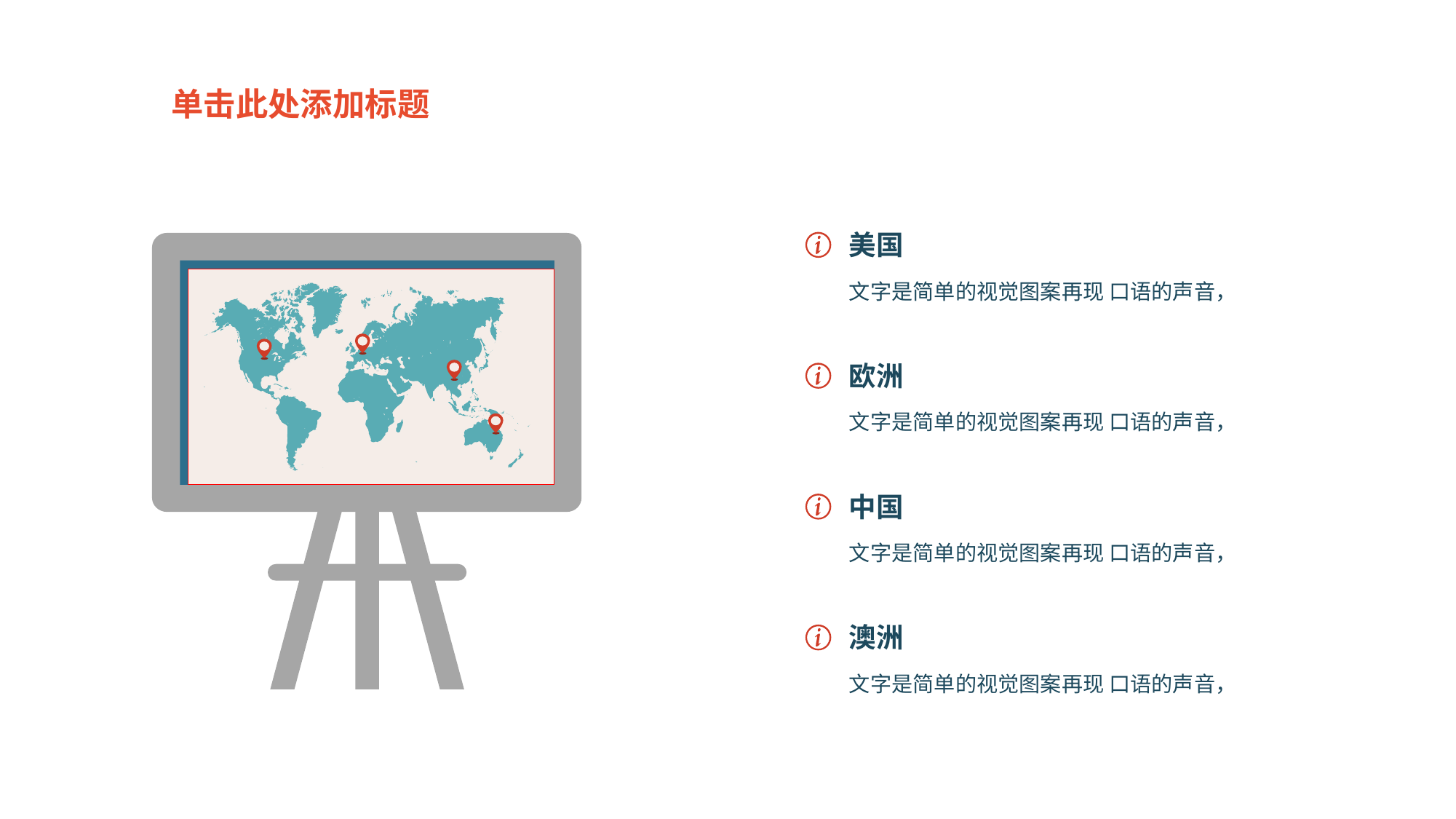

单击此处添加标题
美国

文字是简单的视觉图案再现 口语的声音，

欧洲

文字是简单的视觉图案再现 口语的声音，

中国

文字是简单的视觉图案再现 口语的声音，

澳洲

文字是简单的视觉图案再现 口语的声音，